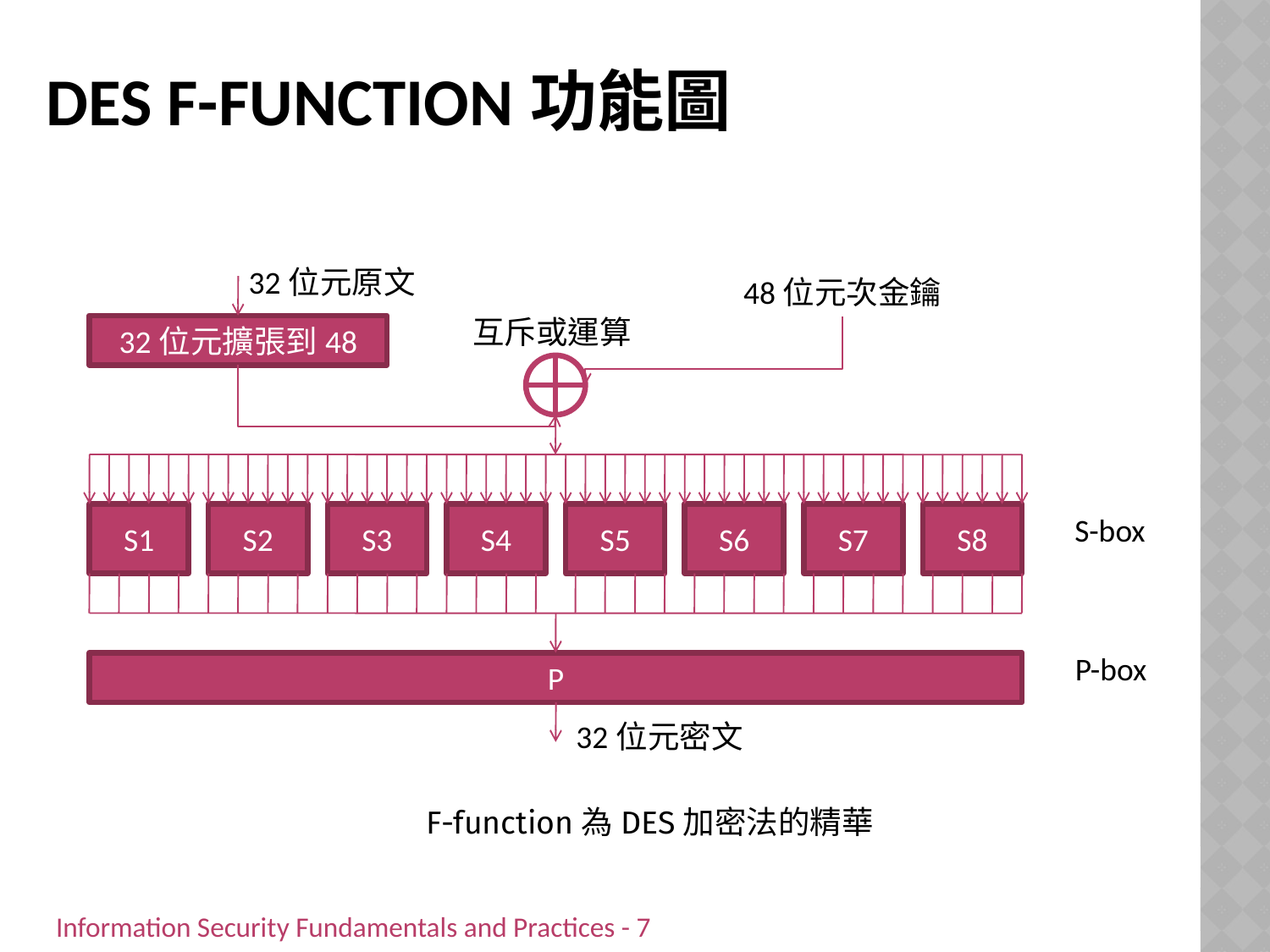

# DES F-Function功能圖
32位元原文
48位元次金鑰
互斥或運算
32位元擴張到48

S1
S2
S3
S4
S5
S6
S7
S8
S-box
P-box
P
32位元密文
F-function為DES加密法的精華